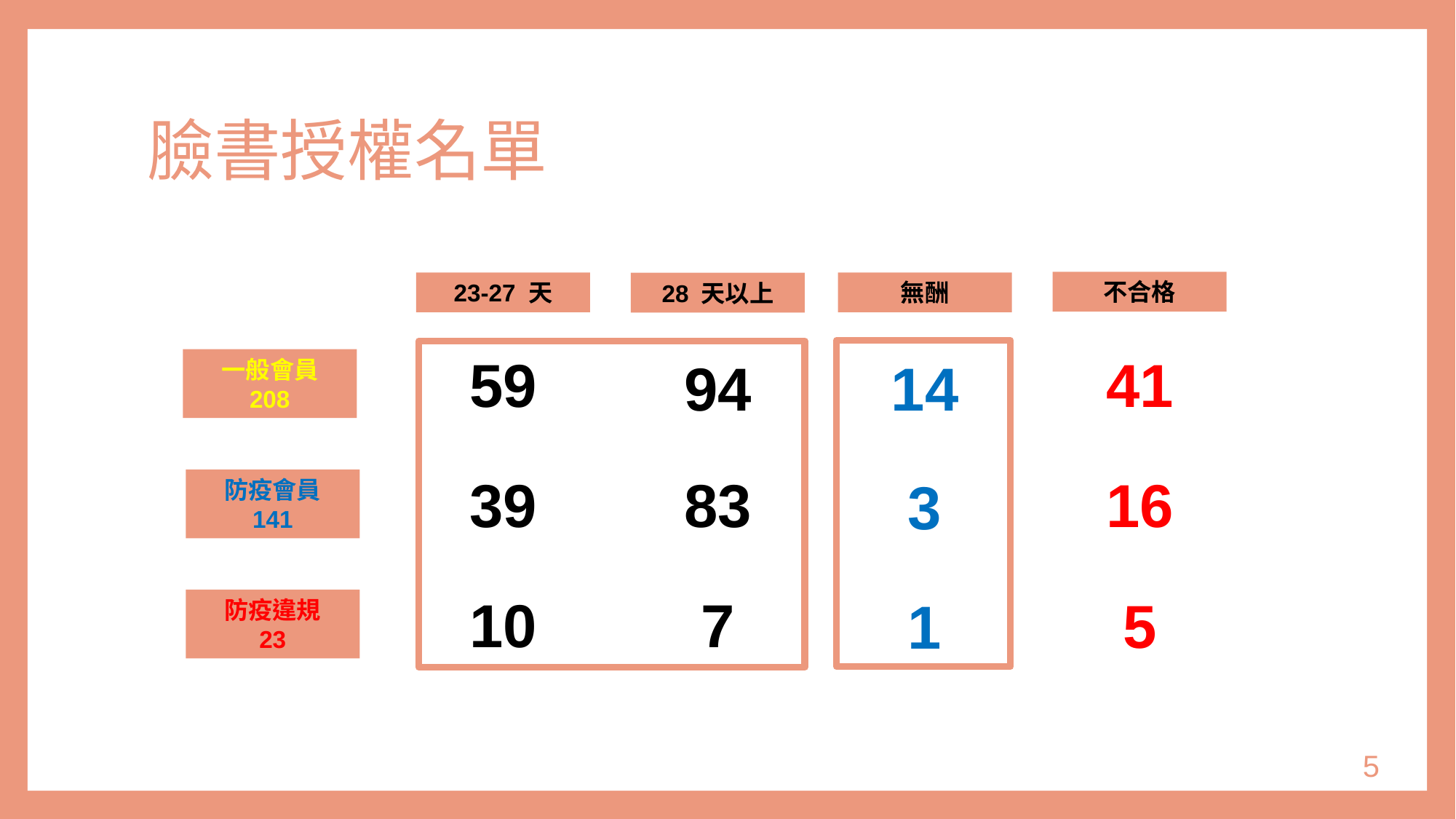

# 臉書授權名單

不合格
23-27 天
無酬
28 天以上

59

41
94
14
一般會員
208
39
83
16
3
防疫會員
141
10
7
5
1
防疫違規
23
5